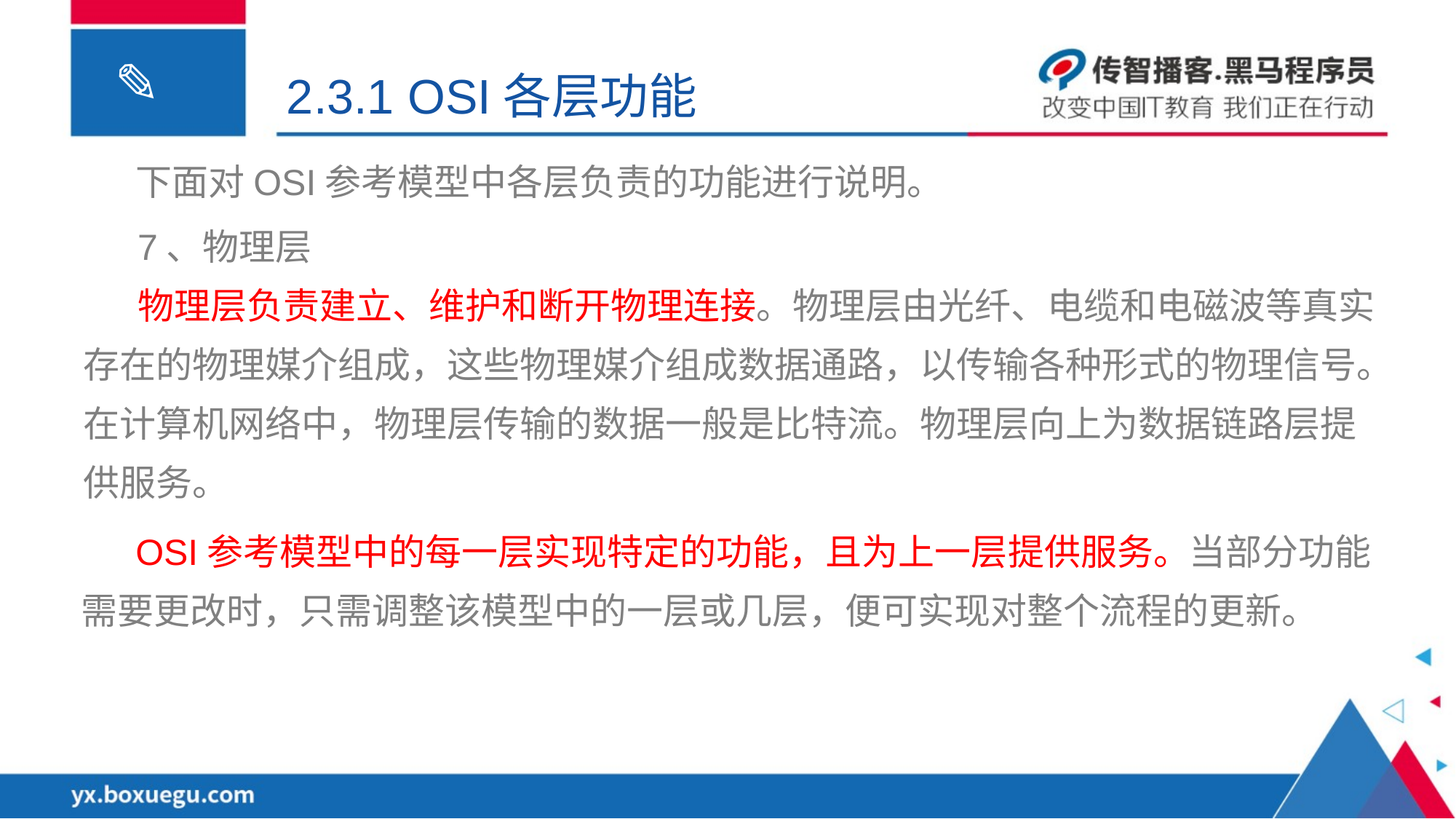

2.3.1 OSI各层功能
下面对OSI参考模型中各层负责的功能进行说明。
7、物理层
物理层负责建立、维护和断开物理连接。物理层由光纤、电缆和电磁波等真实存在的物理媒介组成，这些物理媒介组成数据通路，以传输各种形式的物理信号。在计算机网络中，物理层传输的数据一般是比特流。物理层向上为数据链路层提供服务。
OSI参考模型中的每一层实现特定的功能，且为上一层提供服务。当部分功能需要更改时，只需调整该模型中的一层或几层，便可实现对整个流程的更新。